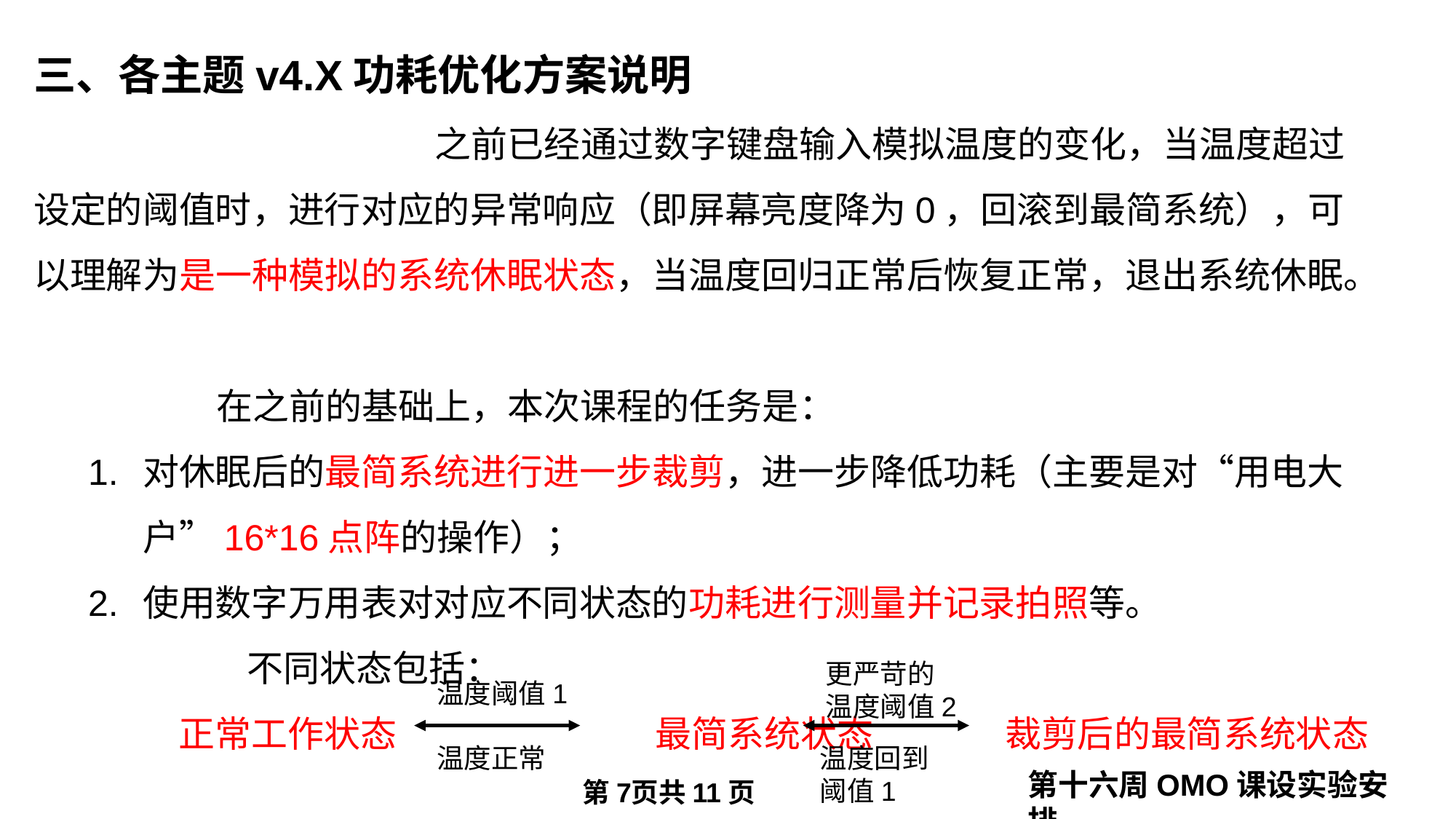

三、各主题v4.X功耗优化方案说明
			        之前已经通过数字键盘输入模拟温度的变化，当温度超过设定的阈值时，进行对应的异常响应（即屏幕亮度降为0，回滚到最简系统），可以理解为是一种模拟的系统休眠状态，当温度回归正常后恢复正常，退出系统休眠。

	        在之前的基础上，本次课程的任务是：
对休眠后的最简系统进行进一步裁剪，进一步降低功耗（主要是对“用电大户”16*16点阵的操作）；
使用数字万用表对对应不同状态的功耗进行测量并记录拍照等。
	     不同状态包括：
          正常工作状态		                最简系统状态                裁剪后的最简系统状态
更严苛的
温度阈值2
温度阈值1
温度回到阈值1
温度正常
第十六周OMO课设实验安排
第7页共11页